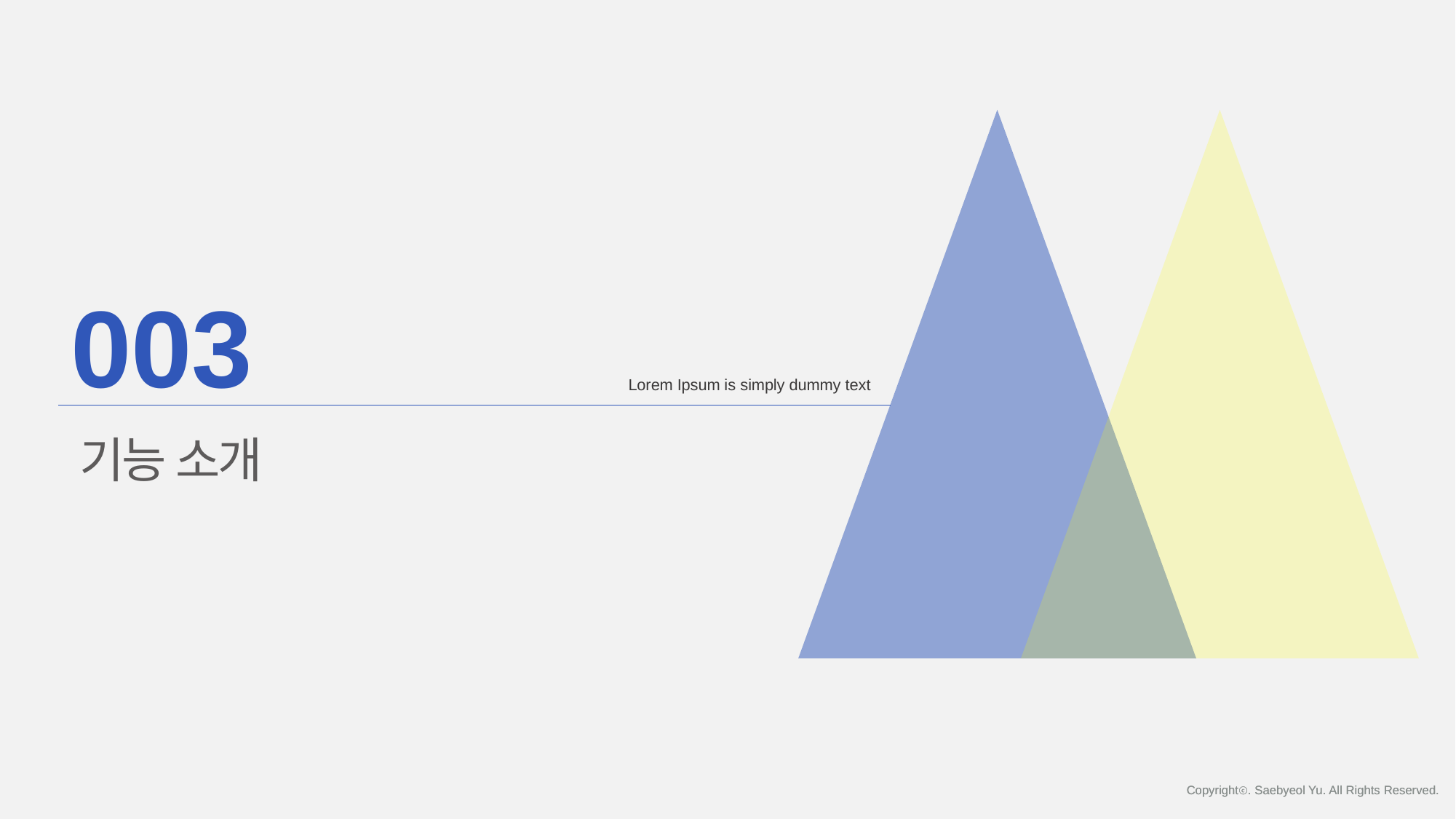

003
Lorem Ipsum is simply dummy text
기능 소개
Copyrightⓒ. Saebyeol Yu. All Rights Reserved.